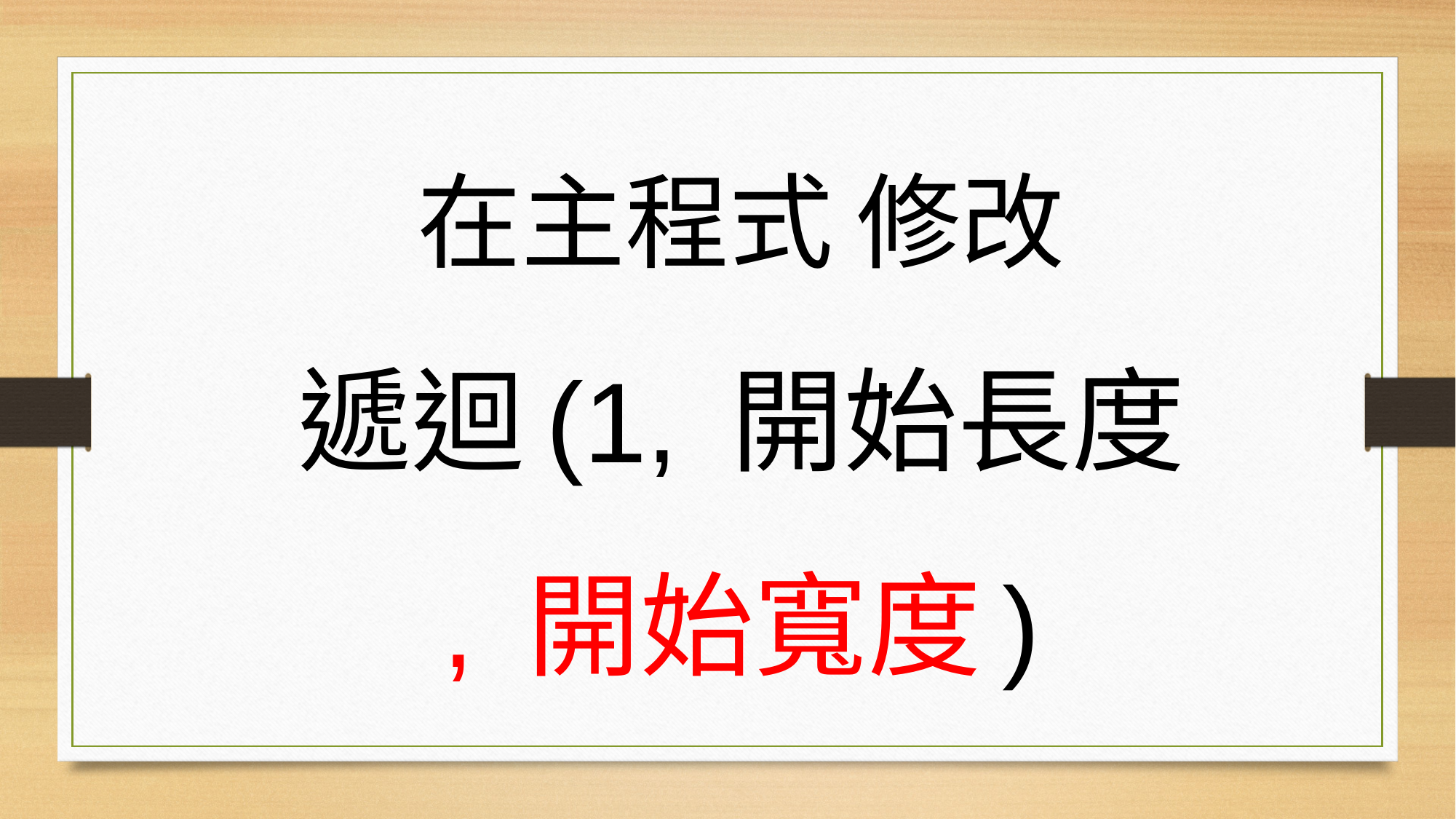

# 在主程式 修改 遞迴(1, 開始長度 , 開始寬度)